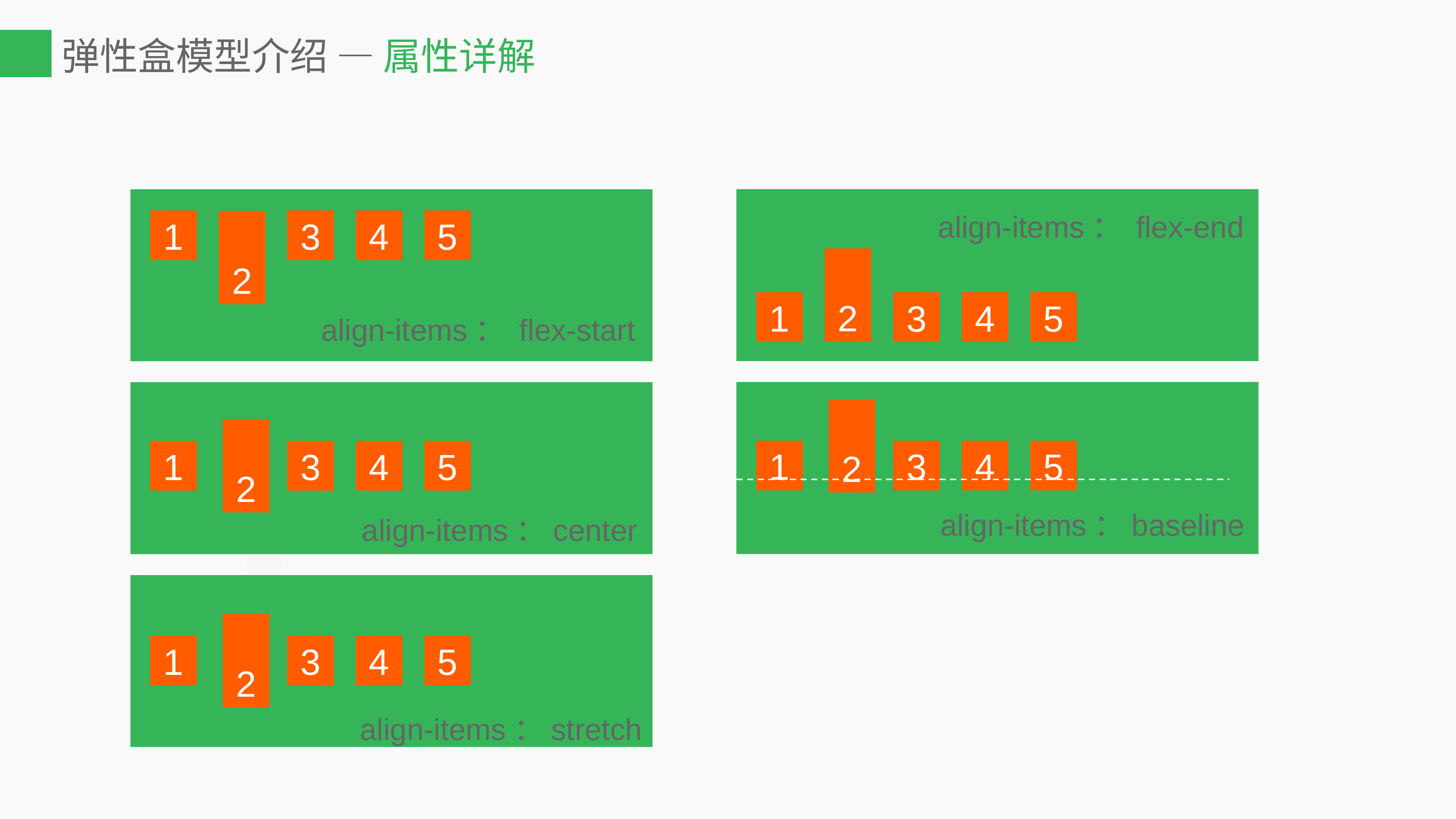

# 弹性盒模型介绍 — 属性详解

align-items： flex-end

2
1
3
4
5

1
3
4
5

2
align-items： flex-start

2
1
3
4
5
align-items：baseline

2
1
3
4
5
align-items：center

1

2
3
4
5
align-items：stretch